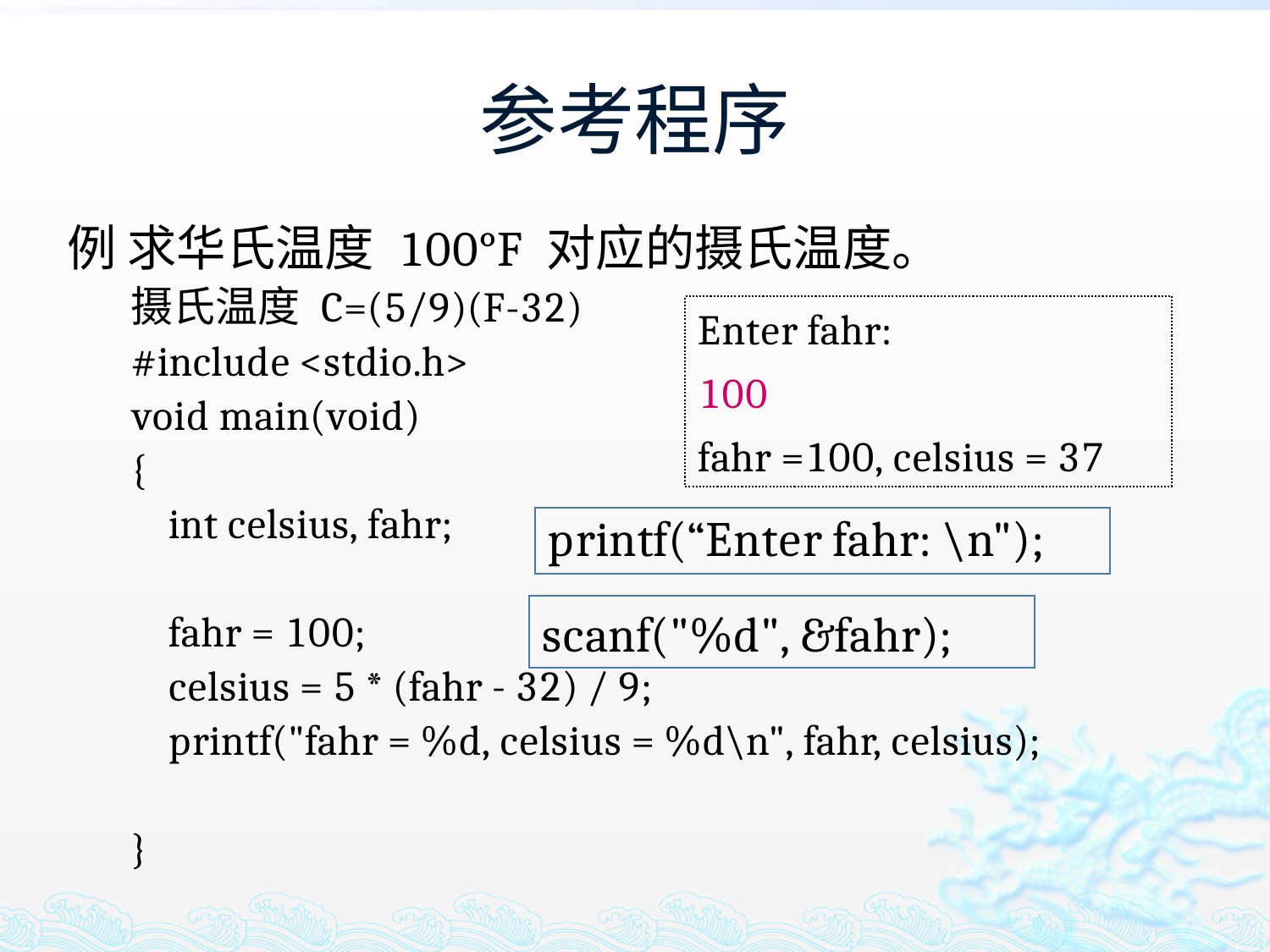

# 参考程序
例 求华氏温度 100°F 对应的摄氏温度。
摄氏温度 C=(5/9)(F-32)
#include <stdio.h>
void main(void)
{
    int celsius, fahr;

    fahr = 100;
    celsius = 5 * (fahr - 32) / 9;
    printf("fahr = %d, celsius = %d\n", fahr, celsius);

}
Enter fahr:
100
fahr =100, celsius = 37
printf(“Enter fahr: \n");
scanf("%d", &fahr);